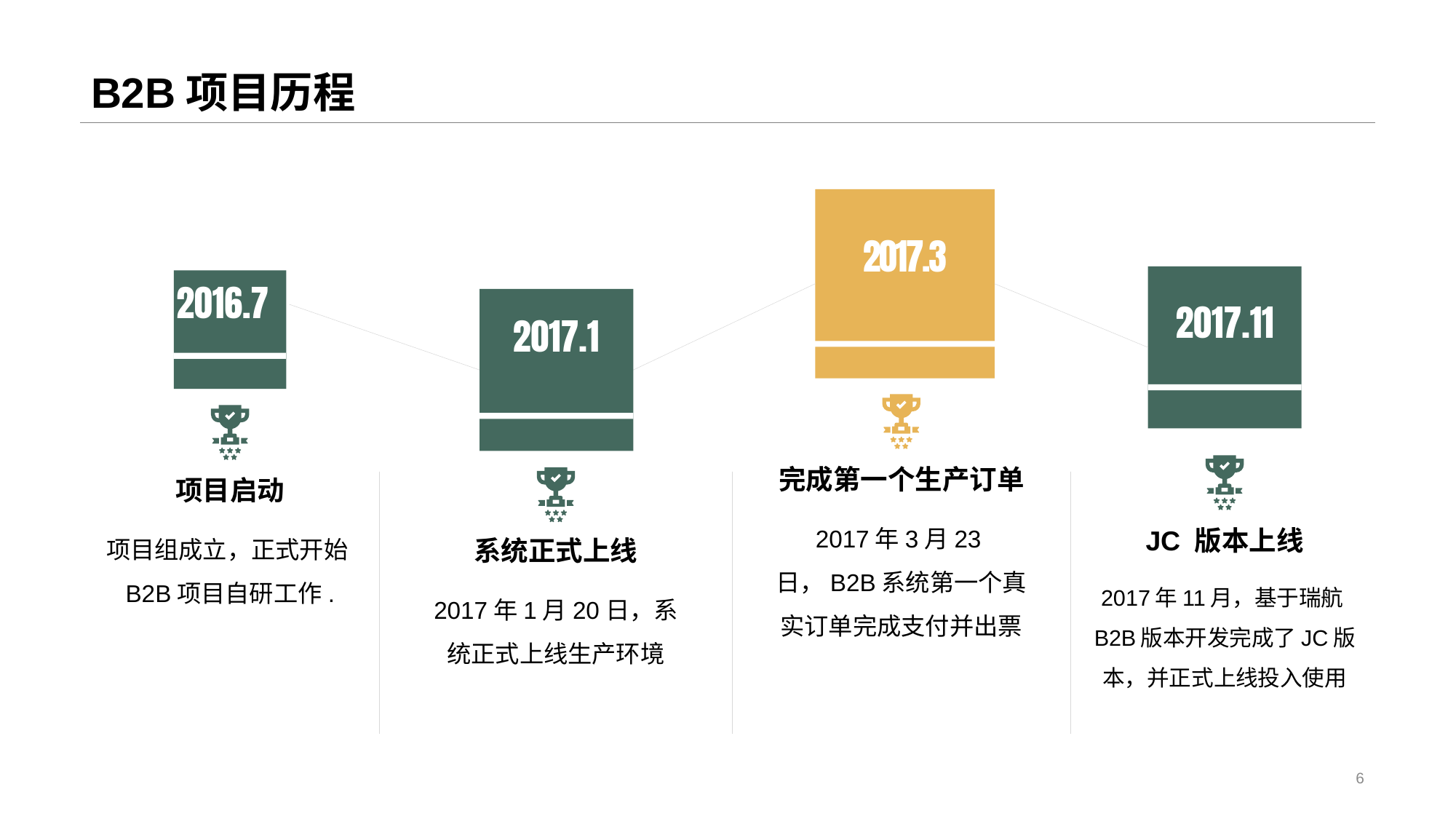

# B2B项目历程

2017.3

2016.7

2017.1

2017.11

完成第一个生产订单

项目启动

2017年3月23日，B2B系统第一个真实订单完成支付并出票
项目组成立，正式开始B2B项目自研工作.
JC 版本上线
系统正式上线
2017年11月，基于瑞航B2B版本开发完成了JC版本，并正式上线投入使用
2017年1月20日，系统正式上线生产环境
6